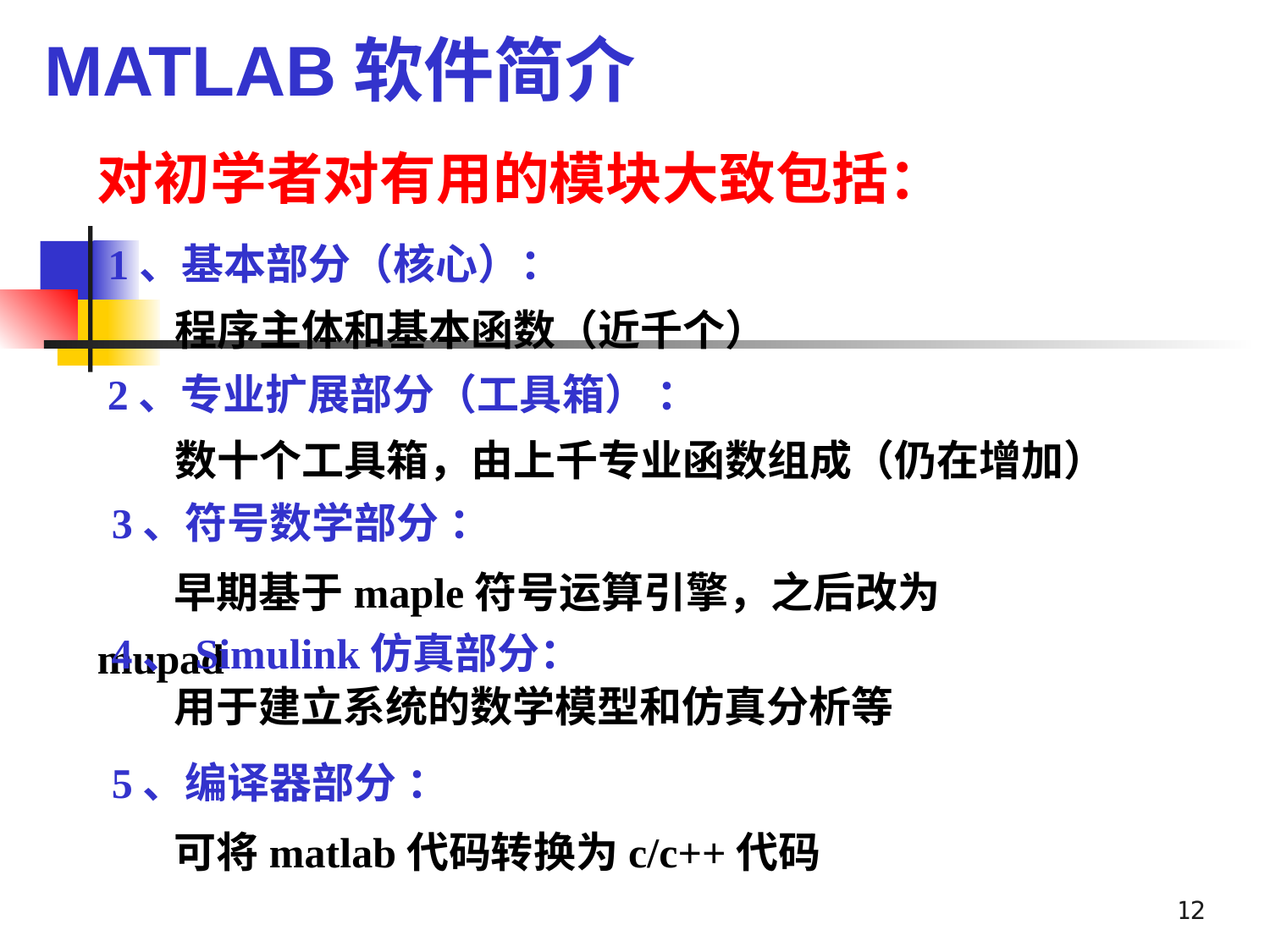

# MATLAB软件简介
对初学者对有用的模块大致包括：
1、基本部分（核心）：
      程序主体和基本函数（近千个）
2、专业扩展部分（工具箱） ：
      数十个工具箱，由上千专业函数组成（仍在增加）
 3、符号数学部分 ：
       早期基于maple符号运算引擎，之后改为mupad
 4、Simulink仿真部分：
       用于建立系统的数学模型和仿真分析等
 5、编译器部分 ：
       可将matlab代码转换为c/c++代码
12